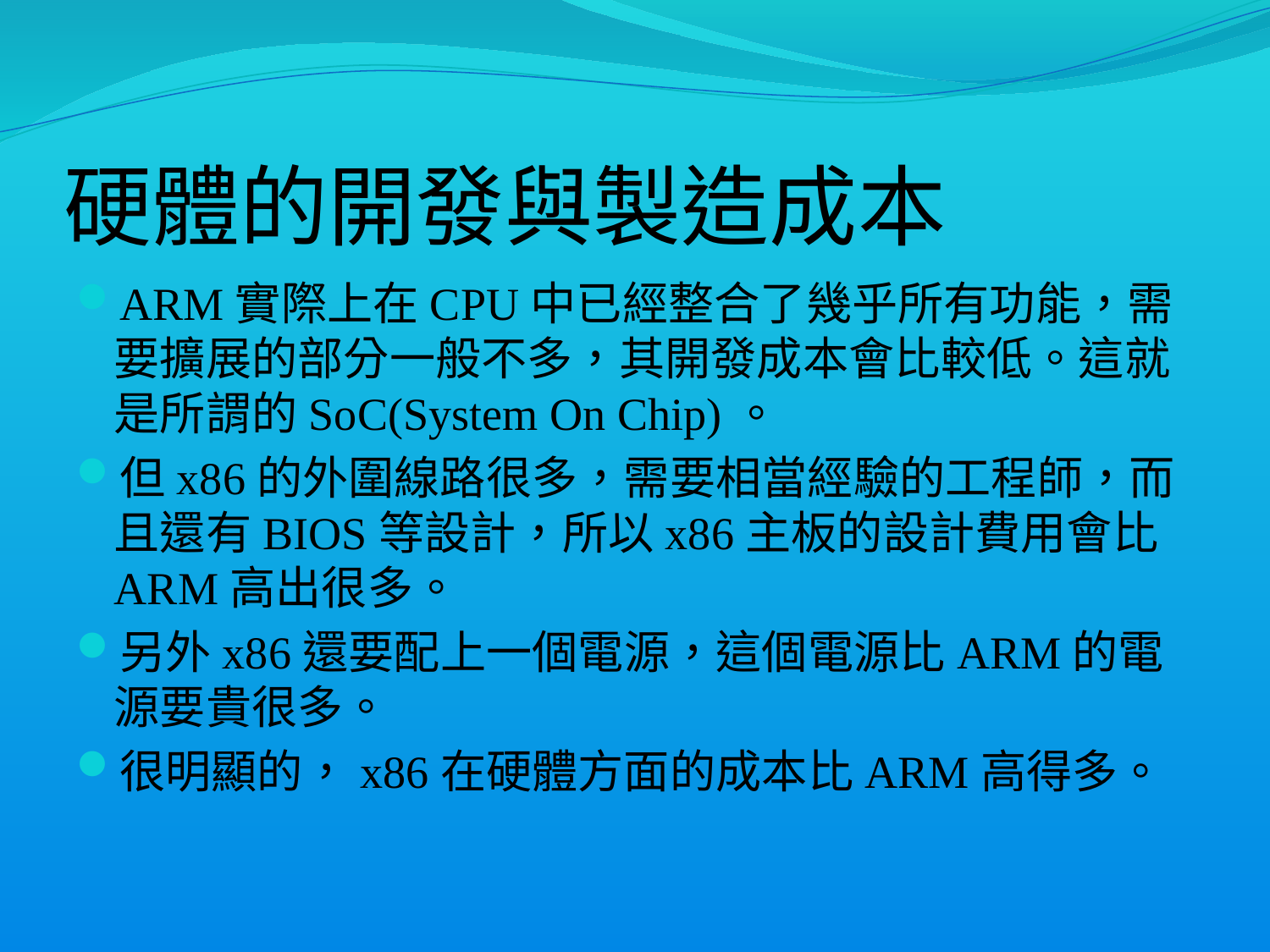

# 硬體的開發與製造成本
ARM實際上在CPU中已經整合了幾乎所有功能，需要擴展的部分一般不多，其開發成本會比較低。這就是所謂的SoC(System On Chip)。
但x86的外圍線路很多，需要相當經驗的工程師，而且還有BIOS等設計，所以x86主板的設計費用會比ARM高出很多。
另外x86還要配上一個電源，這個電源比ARM的電源要貴很多。
很明顯的，x86在硬體方面的成本比ARM高得多。